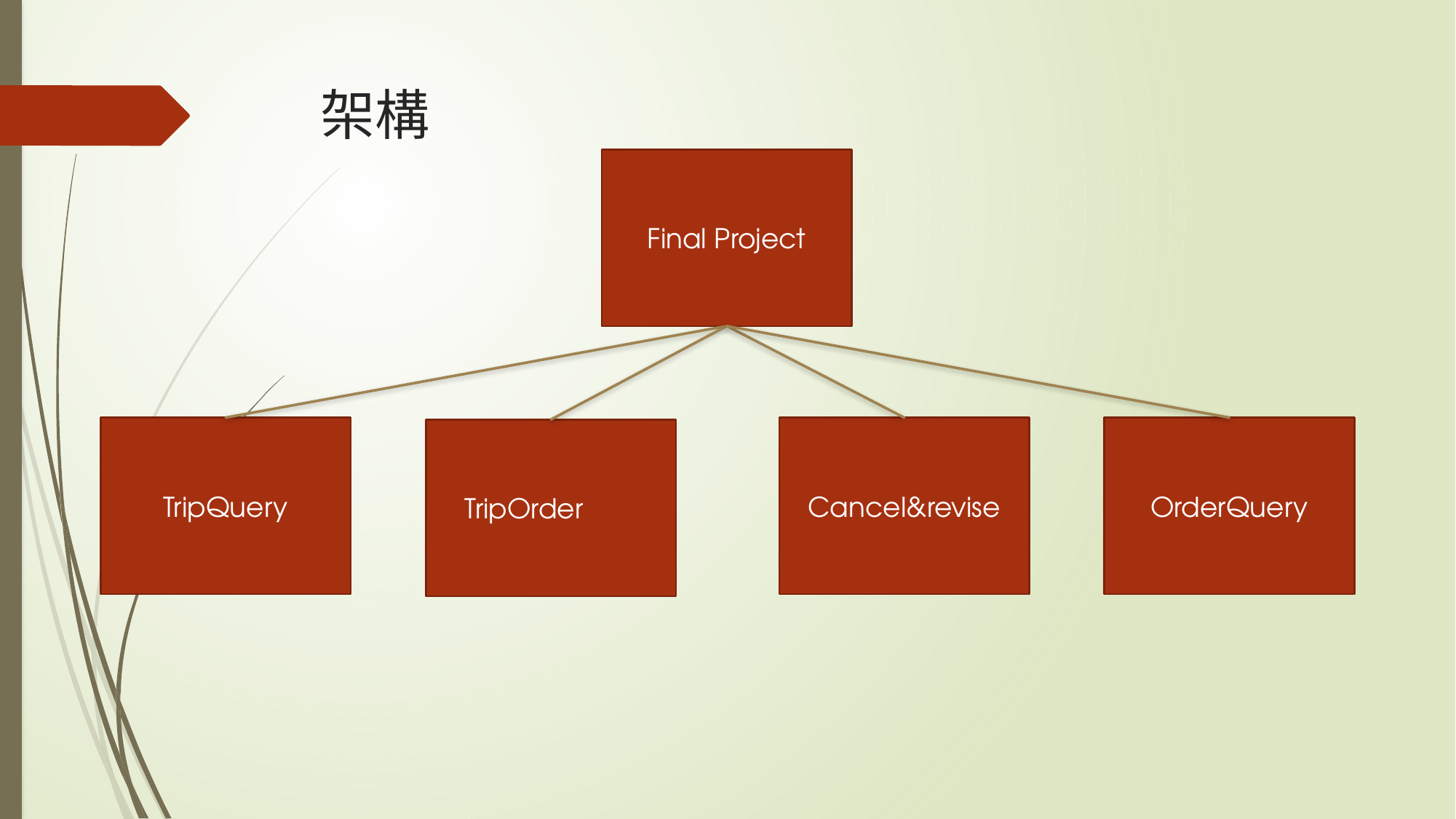

# 架構
Final Project

TripQuery
Cancel&revise
OrderQuery
   TripOrder